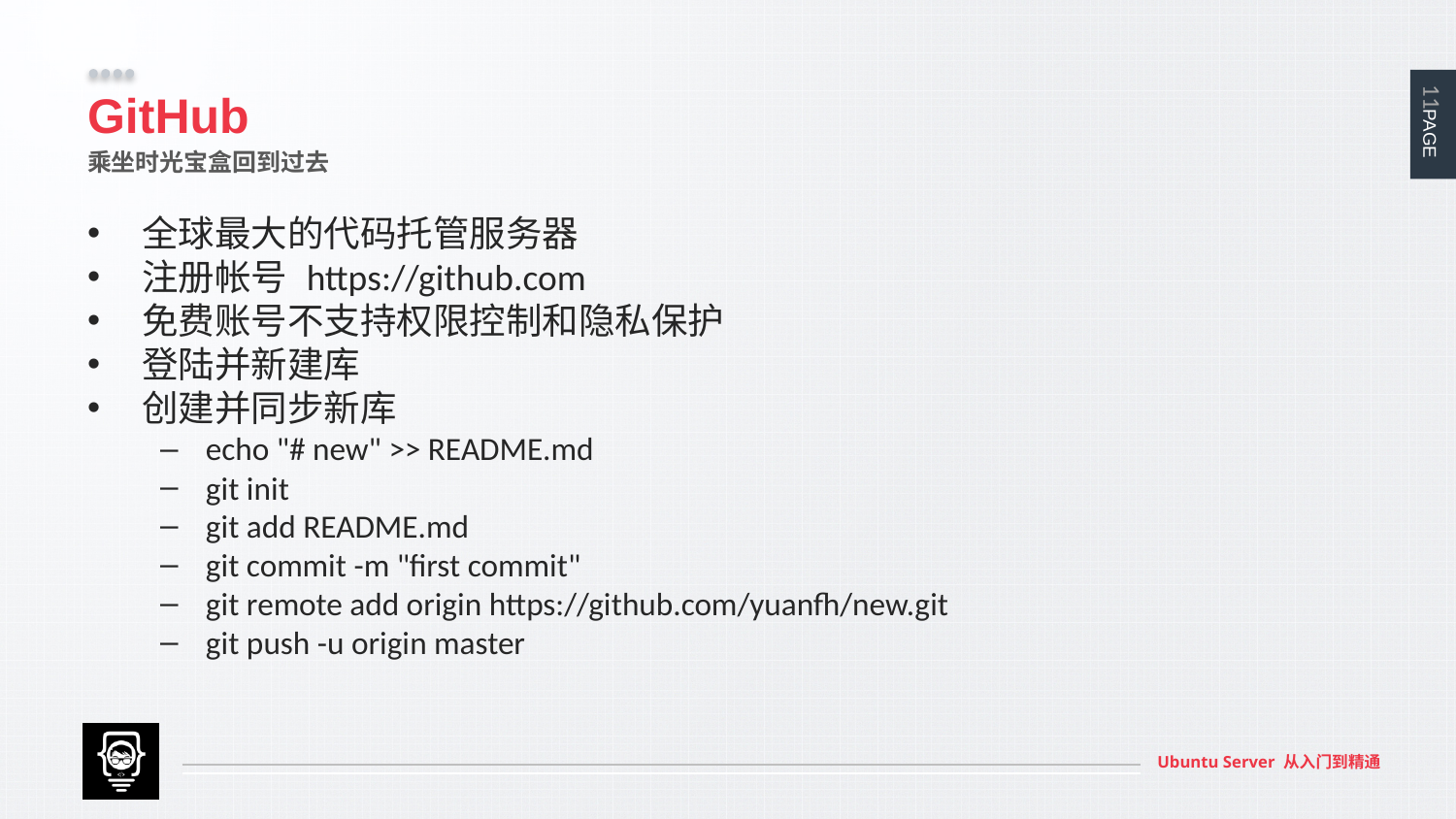

# GitHub
乘坐时光宝盒回到过去
全球最大的代码托管服务器
注册帐号 https://github.com
免费账号不支持权限控制和隐私保护
登陆并新建库
创建并同步新库
echo "# new" >> README.md
git init
git add README.md
git commit -m "first commit"
git remote add origin https://github.com/yuanfh/new.git
git push -u origin master